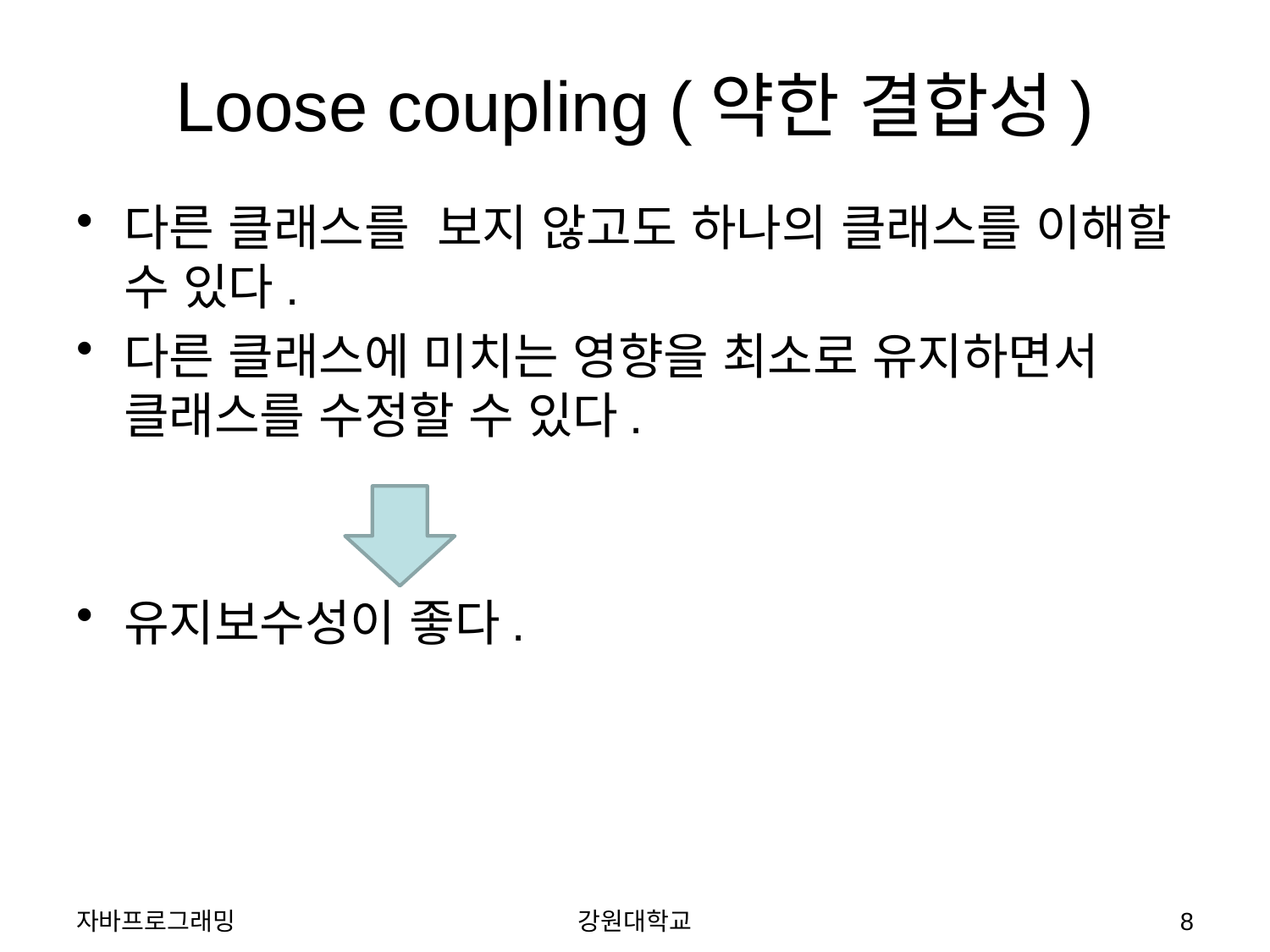

# Loose coupling (약한 결합성)
다른 클래스를  보지 않고도 하나의 클래스를 이해할 수 있다.
다른 클래스에 미치는 영향을 최소로 유지하면서 클래스를 수정할 수 있다.

유지보수성이 좋다.

자바프로그래밍
강원대학교
8